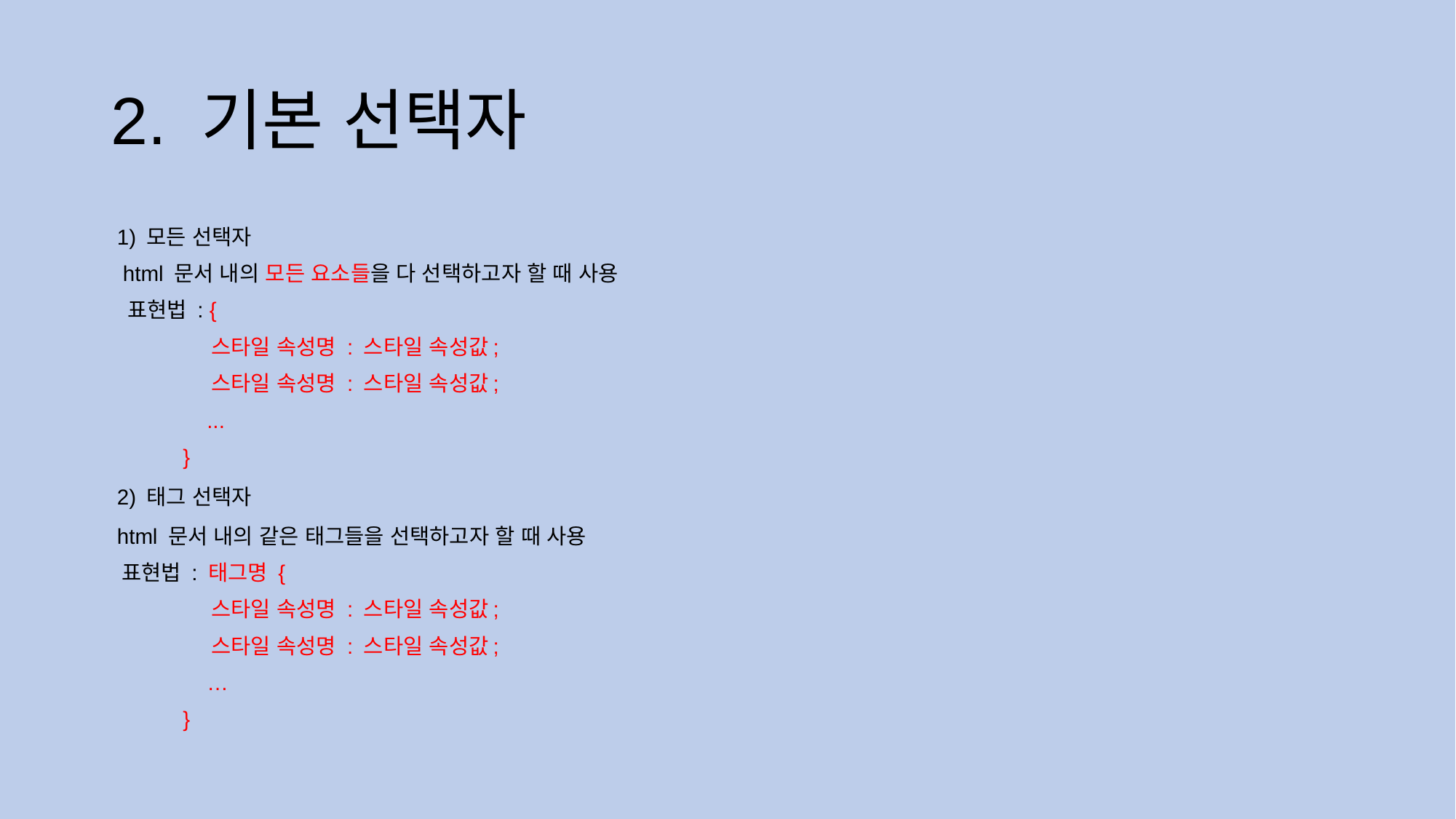

# 2. 기본 선택자
 1) 모든 선택자
  html 문서 내의 모든 요소들을 다 선택하고자 할 때 사용
  표현법 : {
                스타일 속성명 : 스타일 속성값;
                스타일 속성명 : 스타일 속성값;
                ...
            }
 2) 태그 선택자
 html 문서 내의 같은 태그들을 선택하고자 할 때 사용
 표현법 : 태그명 {
                스타일 속성명 : 스타일 속성값;
                스타일 속성명 : 스타일 속성값;
                …
            }